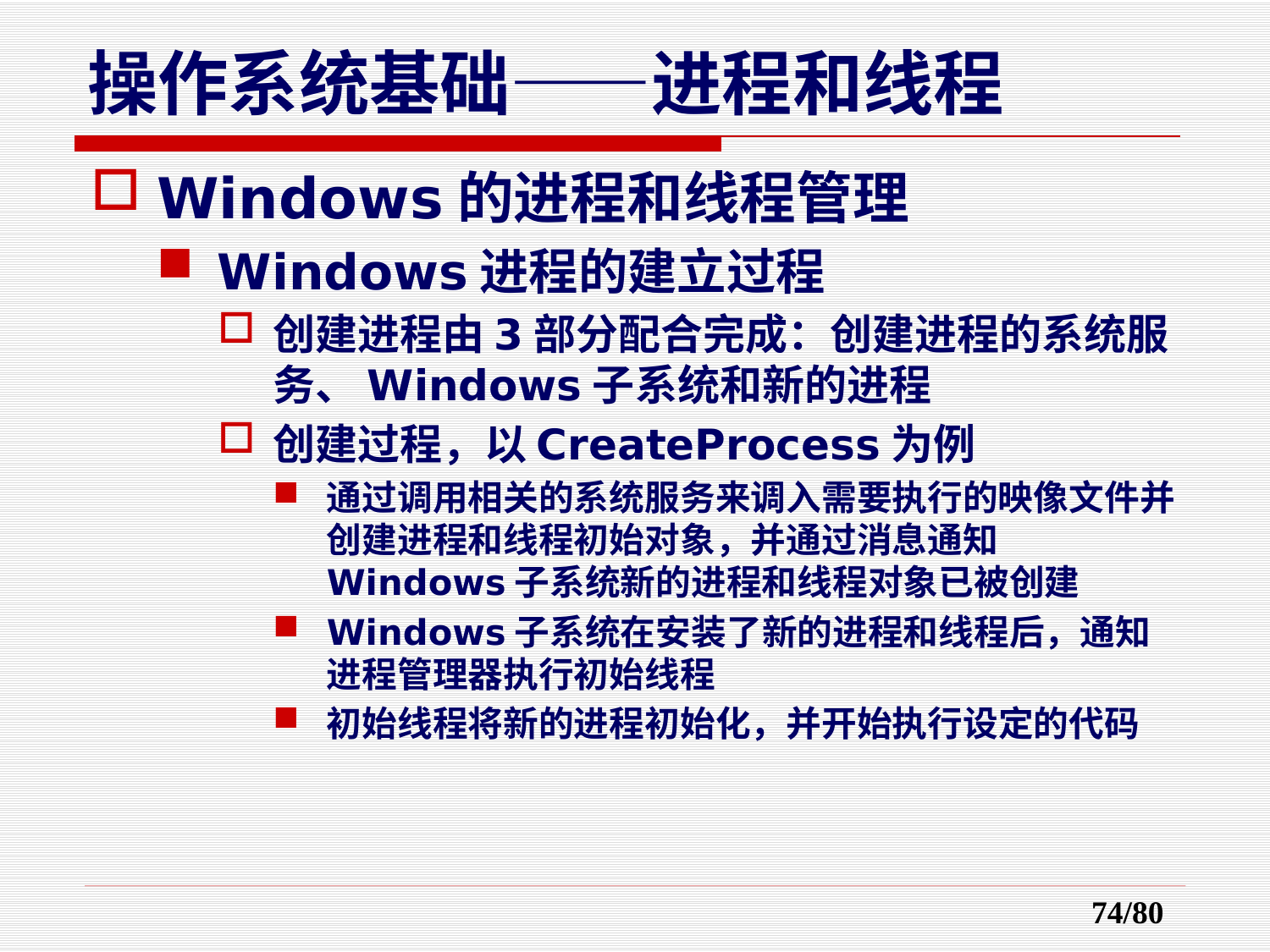

# 操作系统基础——进程和线程
Windows的进程和线程管理
Windows进程的建立过程
创建进程由3部分配合完成：创建进程的系统服务、Windows子系统和新的进程
创建过程，以CreateProcess为例
通过调用相关的系统服务来调入需要执行的映像文件并创建进程和线程初始对象，并通过消息通知Windows子系统新的进程和线程对象已被创建
Windows子系统在安装了新的进程和线程后，通知进程管理器执行初始线程
初始线程将新的进程初始化，并开始执行设定的代码